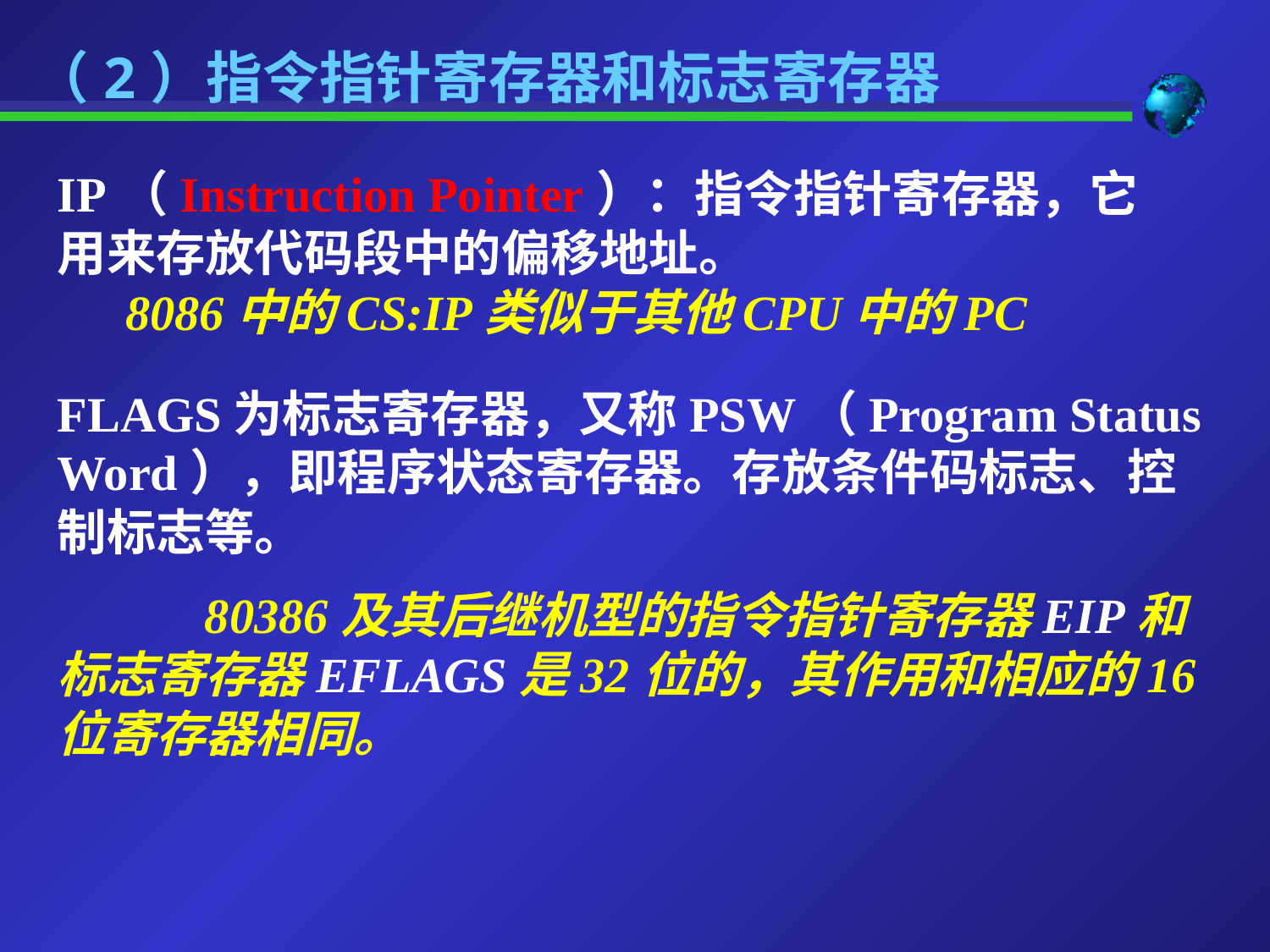

（2）指令指针寄存器和标志寄存器
IP（Instruction Pointer）：指令指针寄存器，它用来存放代码段中的偏移地址。
     8086中的CS:IP类似于其他CPU中的PC
FLAGS为标志寄存器，又称PSW（Program Status Word），即程序状态寄存器。存放条件码标志、控制标志等。
            80386及其后继机型的指令指针寄存器EIP和标志寄存器EFLAGS是32位的，其作用和相应的16位寄存器相同。
44